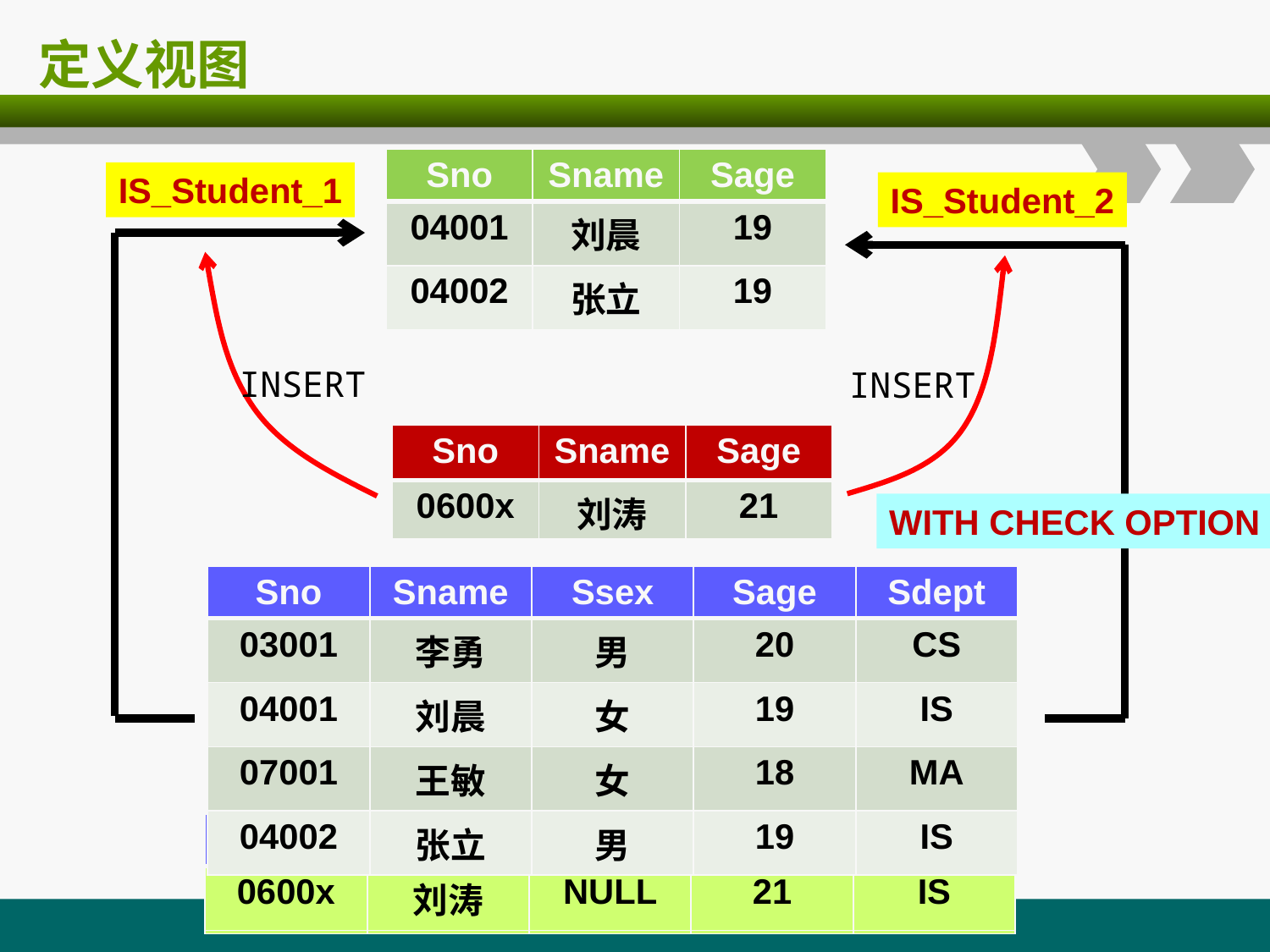

# 定义视图
| Sno | Sname | Sage |
| --- | --- | --- |
| 04001 | 刘晨 | 19 |
| 04002 | 张立 | 19 |
IS_Student_1
IS_Student_2

INSERT
INSERT
| Sno | Sname | Sage |
| --- | --- | --- |
| 0600x | 刘涛 | 21 |
WITH CHECK OPTION
| Sno | Sname | Ssex | Sage | Sdept |
| --- | --- | --- | --- | --- |
| 03001 | 李勇 | 男 | 20 | CS |
| 04001 | 刘晨 | 女 | 19 | IS |
| 07001 | 王敏 | 女 | 18 | MA |
| 04002 | 张立 | 男 | 19 | IS |
| Sno | Sname | Ssex | Sage | Sdept |
| --- | --- | --- | --- | --- |
| 0600x | 刘涛 | NULL | 21 | IS |
| Sno | Sname | Ssex | Sage | Sdept |
| --- | --- | --- | --- | --- |
| 0600x | 刘涛 | NULL | 21 | NULL |